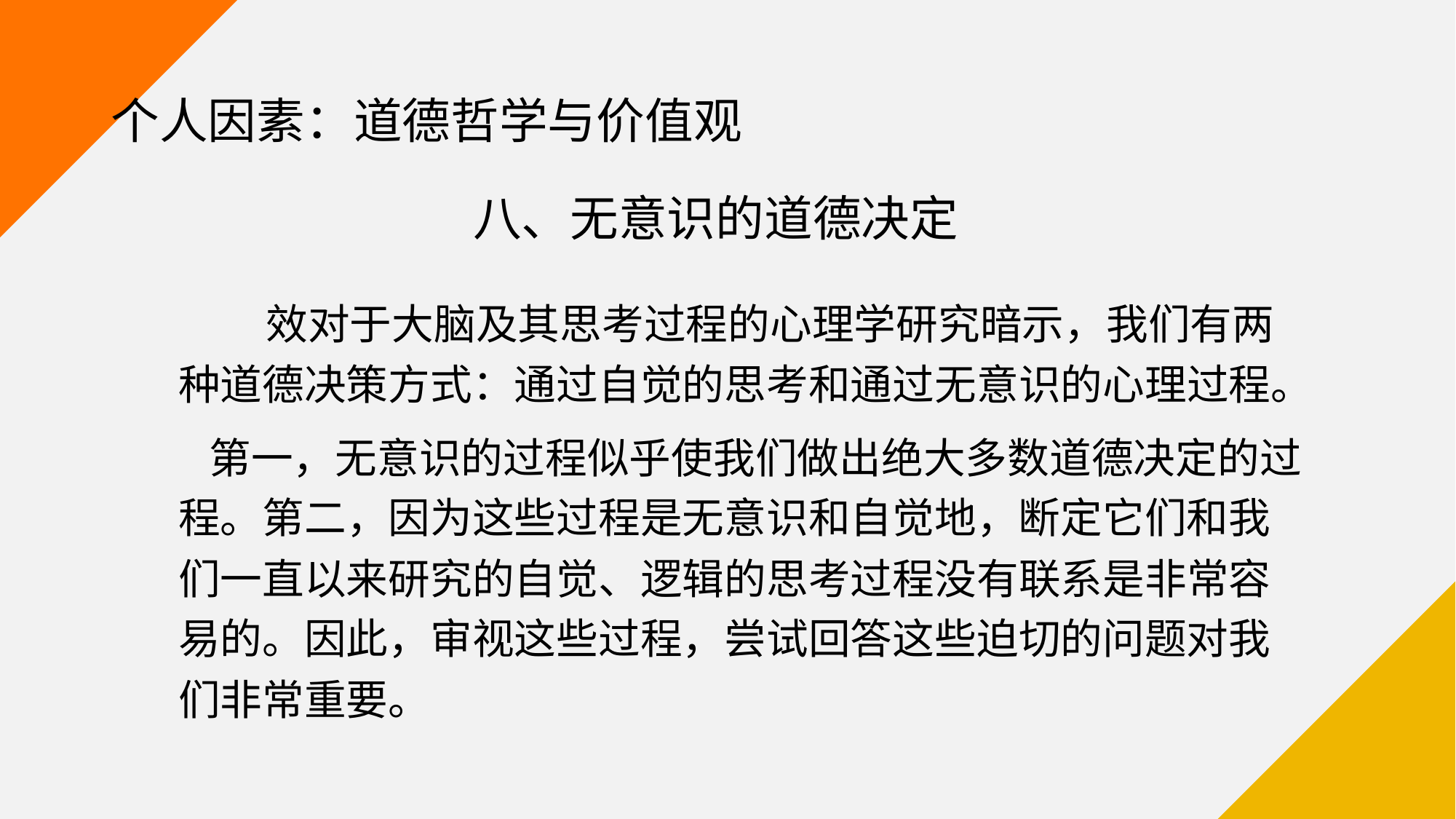

# 个人因素：道德哲学与价值观
八、无意识的道德决定
           效对于大脑及其思考过程的心理学研究暗示，我们有两种道德决策方式：通过自觉的思考和通过无意识的心理过程。
     第一，无意识的过程似乎使我们做出绝大多数道德决定的过程。第二，因为这些过程是无意识和自觉地，断定它们和我们一直以来研究的自觉、逻辑的思考过程没有联系是非常容易的。因此，审视这些过程，尝试回答这些迫切的问题对我们非常重要。